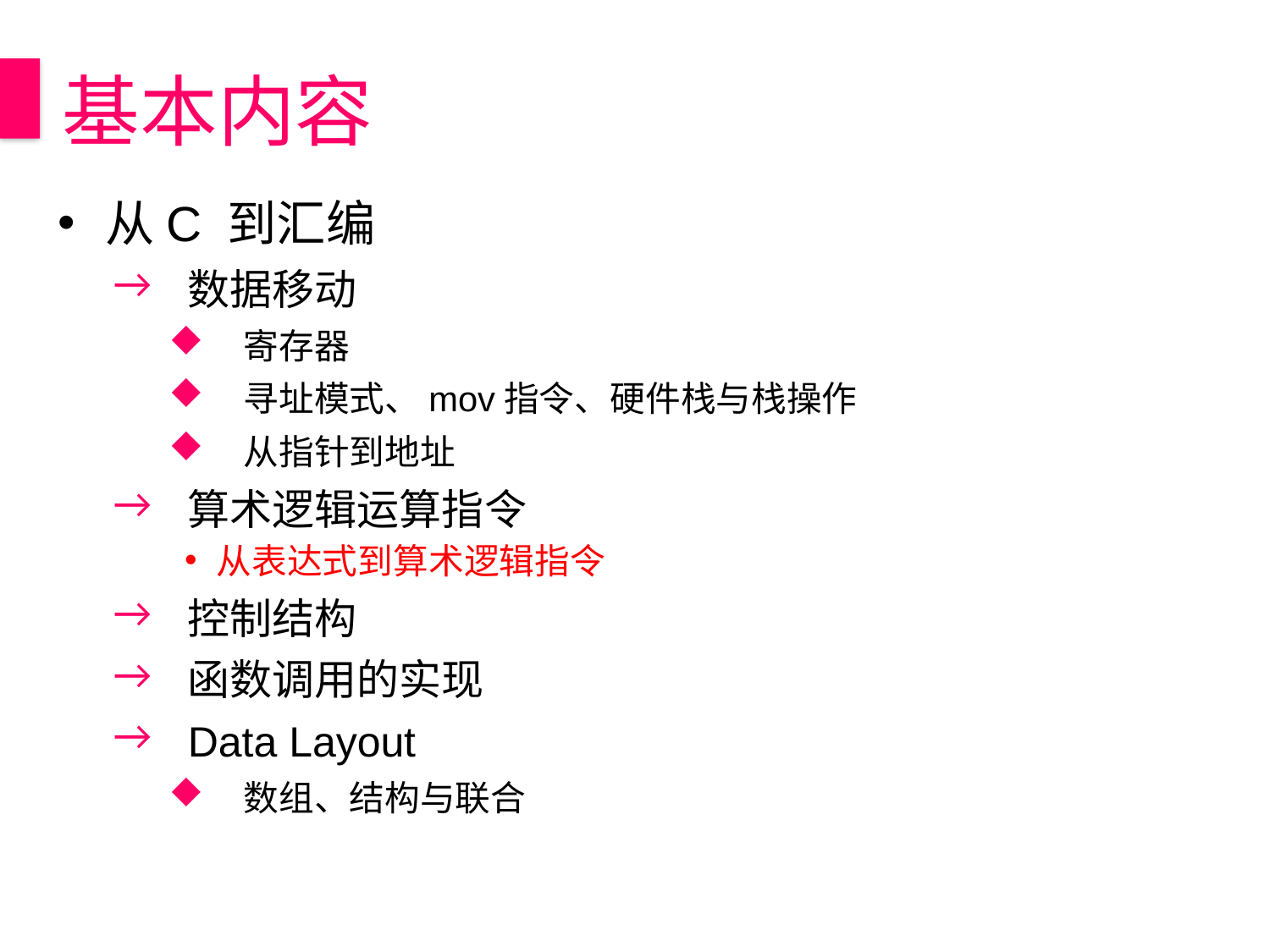

基本内容

从C 到汇编
数据移动
寄存器
寻址模式、mov指令、硬件栈与栈操作
从指针到地址
算术逻辑运算指令
从表达式到算术逻辑指令
控制结构
函数调用的实现
Data Layout
数组、结构与联合